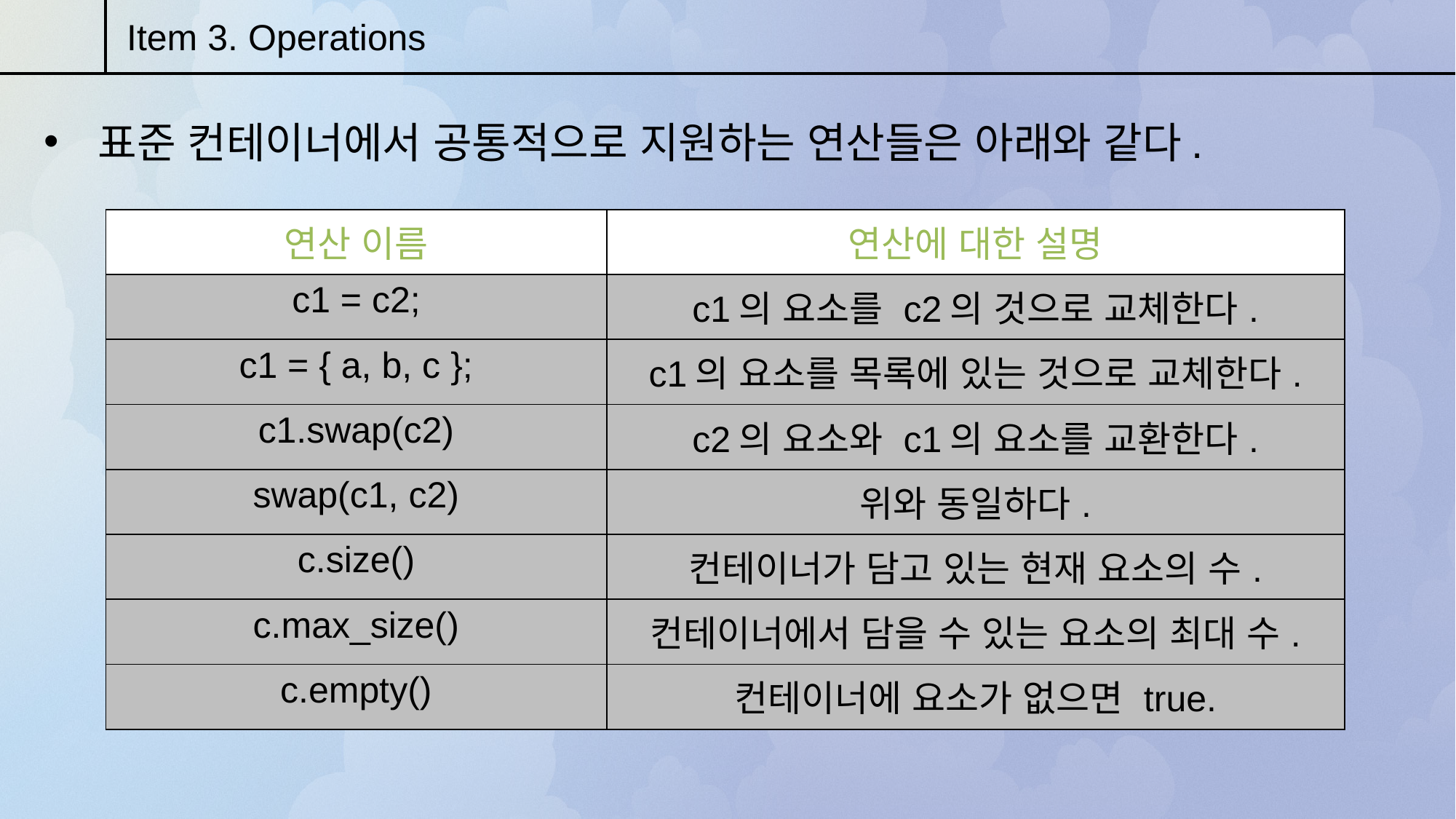

Item 3. Operations
 표준 컨테이너에서 공통적으로 지원하는 연산들은 아래와 같다.
| 연산 이름 | 연산에 대한 설명 |
| --- | --- |
| c1 = c2; | c1의 요소를 c2의 것으로 교체한다. |
| c1 = { a, b, c }; | c1의 요소를 목록에 있는 것으로 교체한다. |
| c1.swap(c2) | c2의 요소와 c1의 요소를 교환한다. |
| swap(c1, c2) | 위와 동일하다. |
| c.size() | 컨테이너가 담고 있는 현재 요소의 수. |
| c.max\_size() | 컨테이너에서 담을 수 있는 요소의 최대 수. |
| c.empty() | 컨테이너에 요소가 없으면 true. |